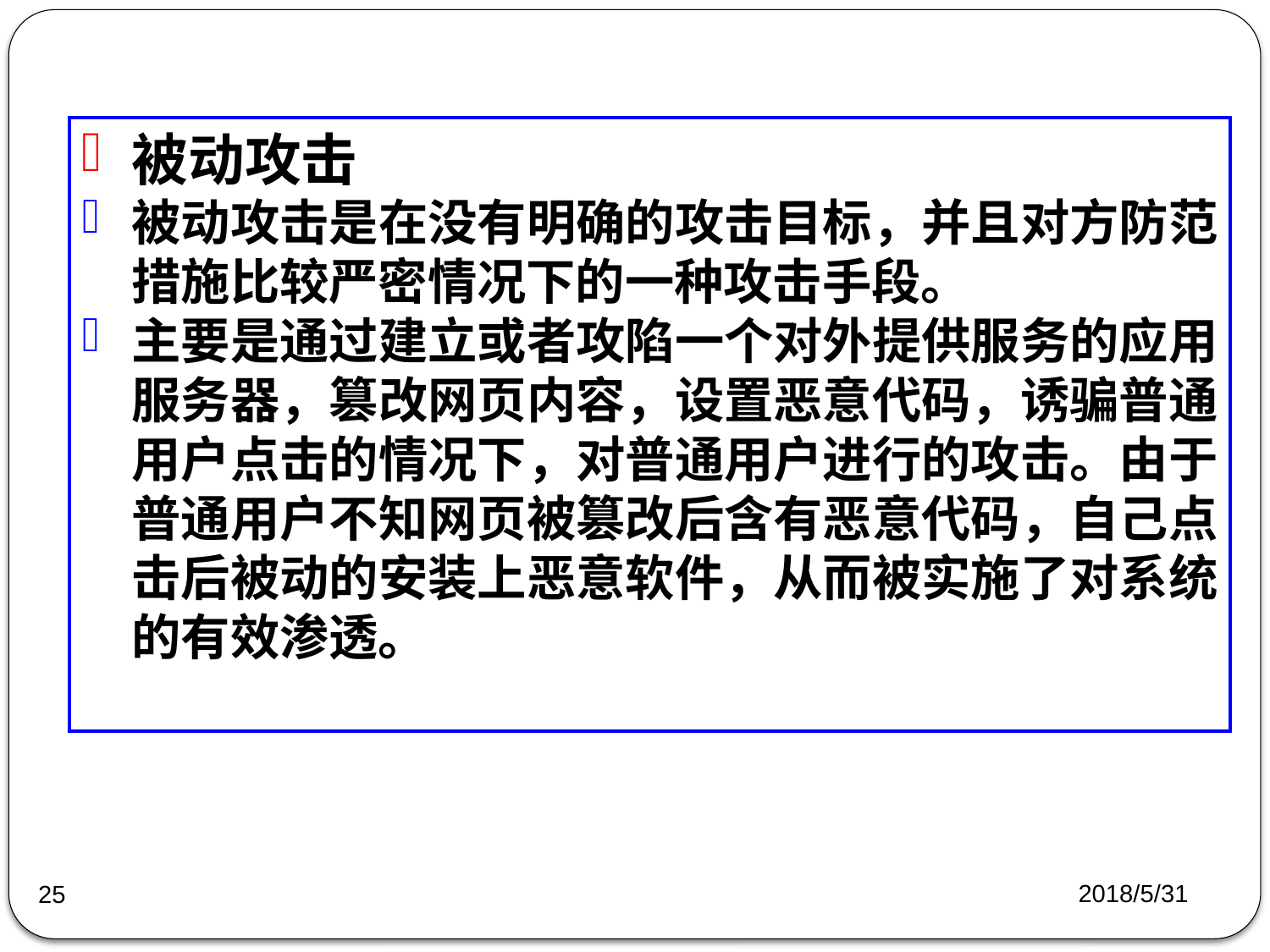

#
被动攻击
被动攻击是在没有明确的攻击目标，并且对方防范措施比较严密情况下的一种攻击手段。
主要是通过建立或者攻陷一个对外提供服务的应用服务器，篡改网页内容，设置恶意代码，诱骗普通用户点击的情况下，对普通用户进行的攻击。由于普通用户不知网页被篡改后含有恶意代码，自己点击后被动的安装上恶意软件，从而被实施了对系统的有效渗透。

2018/5/31
25